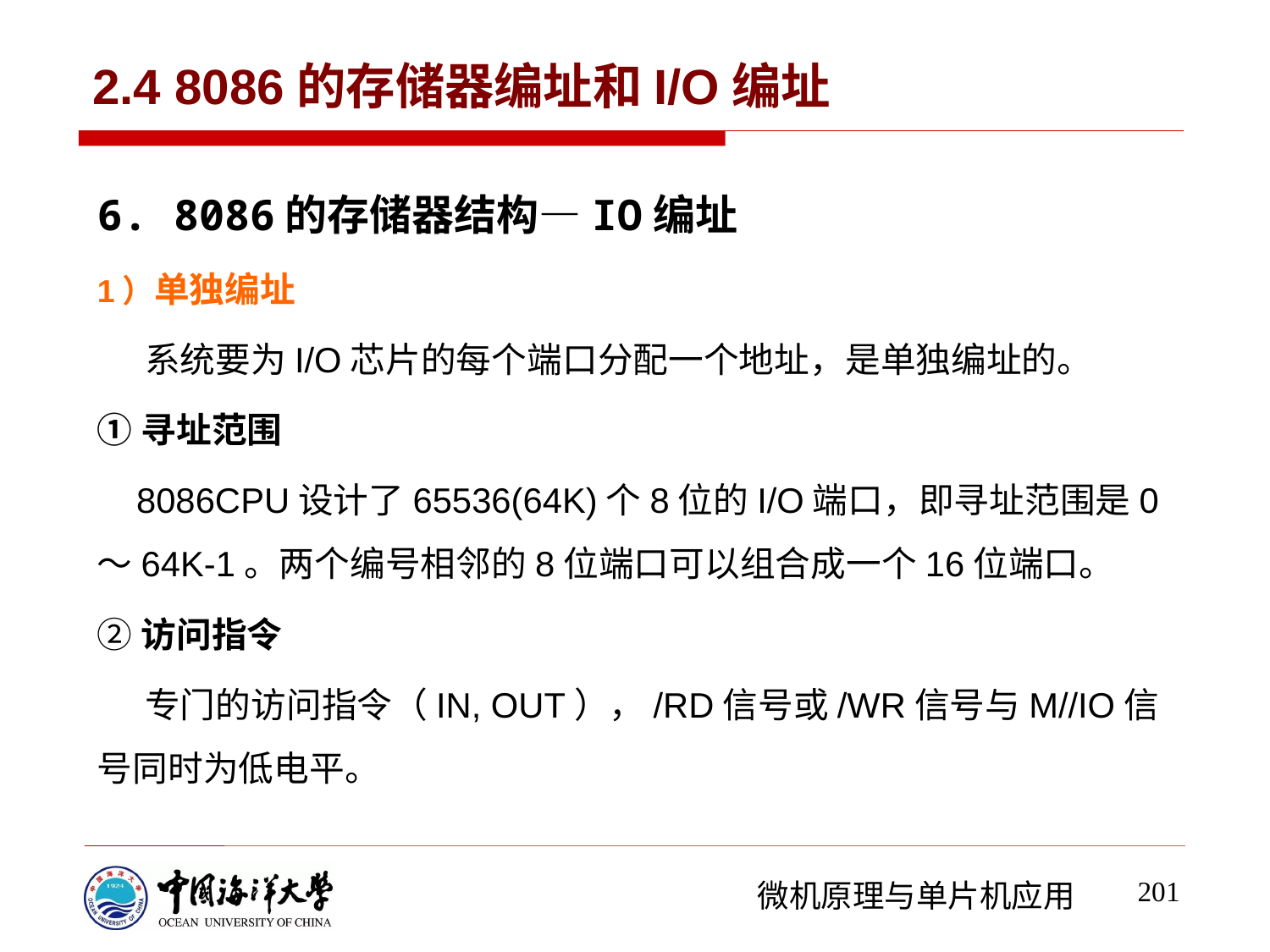

# 2.4 8086的存储器编址和I/O编址
6. 8086的存储器结构—IO编址
1）单独编址
     系统要为I/O芯片的每个端口分配一个地址，是单独编址的。
①寻址范围
    8086CPU设计了65536(64K)个8位的I/O端口，即寻址范围是0～64K-1。两个编号相邻的8位端口可以组合成一个16位端口。
②访问指令
     专门的访问指令（IN, OUT），/RD信号或/WR信号与M//IO信号同时为低电平。

201